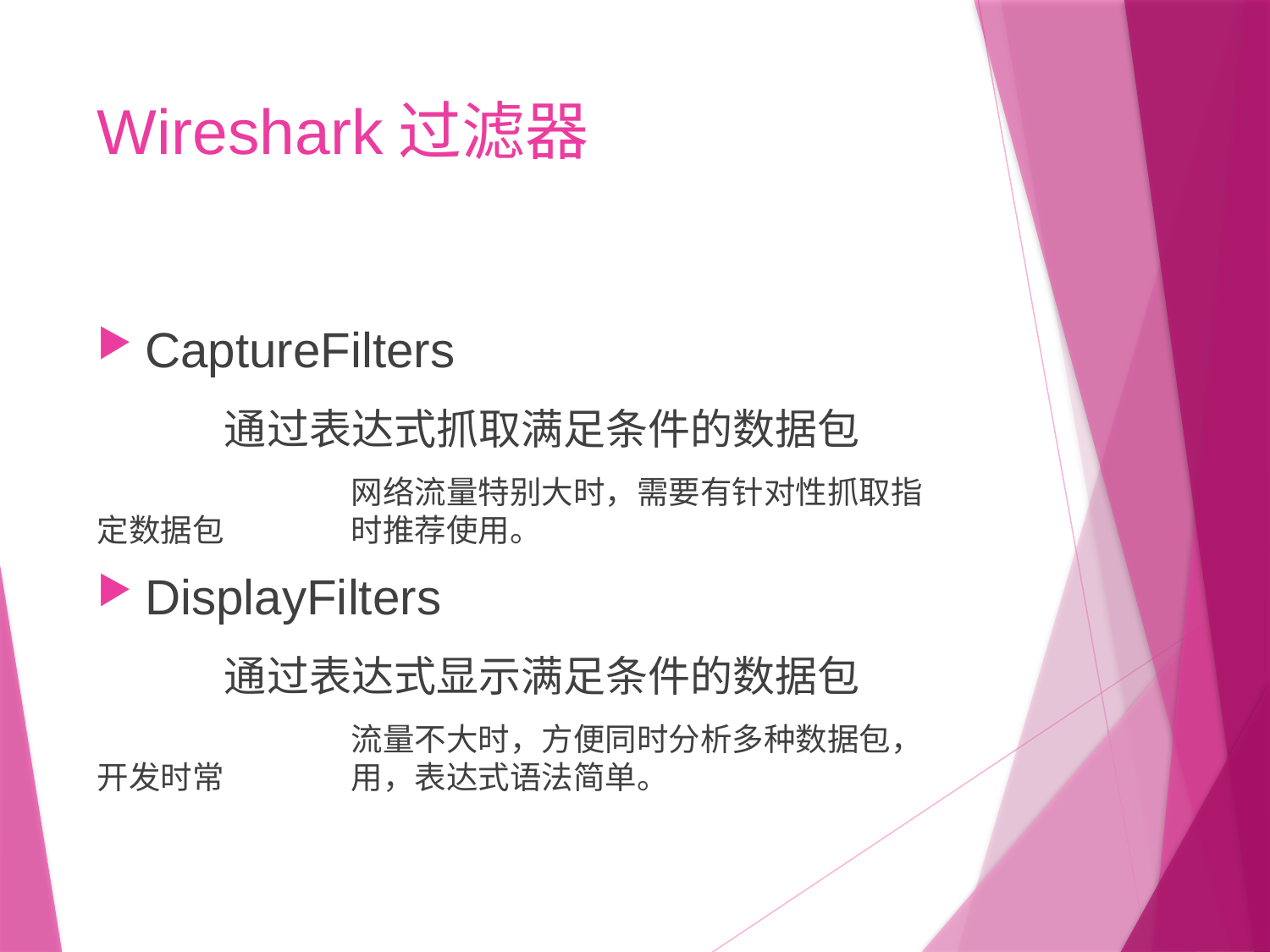

# Wireshark过滤器
CaptureFilters
	通过表达式抓取满足条件的数据包
		网络流量特别大时，需要有针对性抓取指定数据包	时推荐使用。
DisplayFilters
	通过表达式显示满足条件的数据包
		流量不大时，方便同时分析多种数据包，开发时常	用，表达式语法简单。